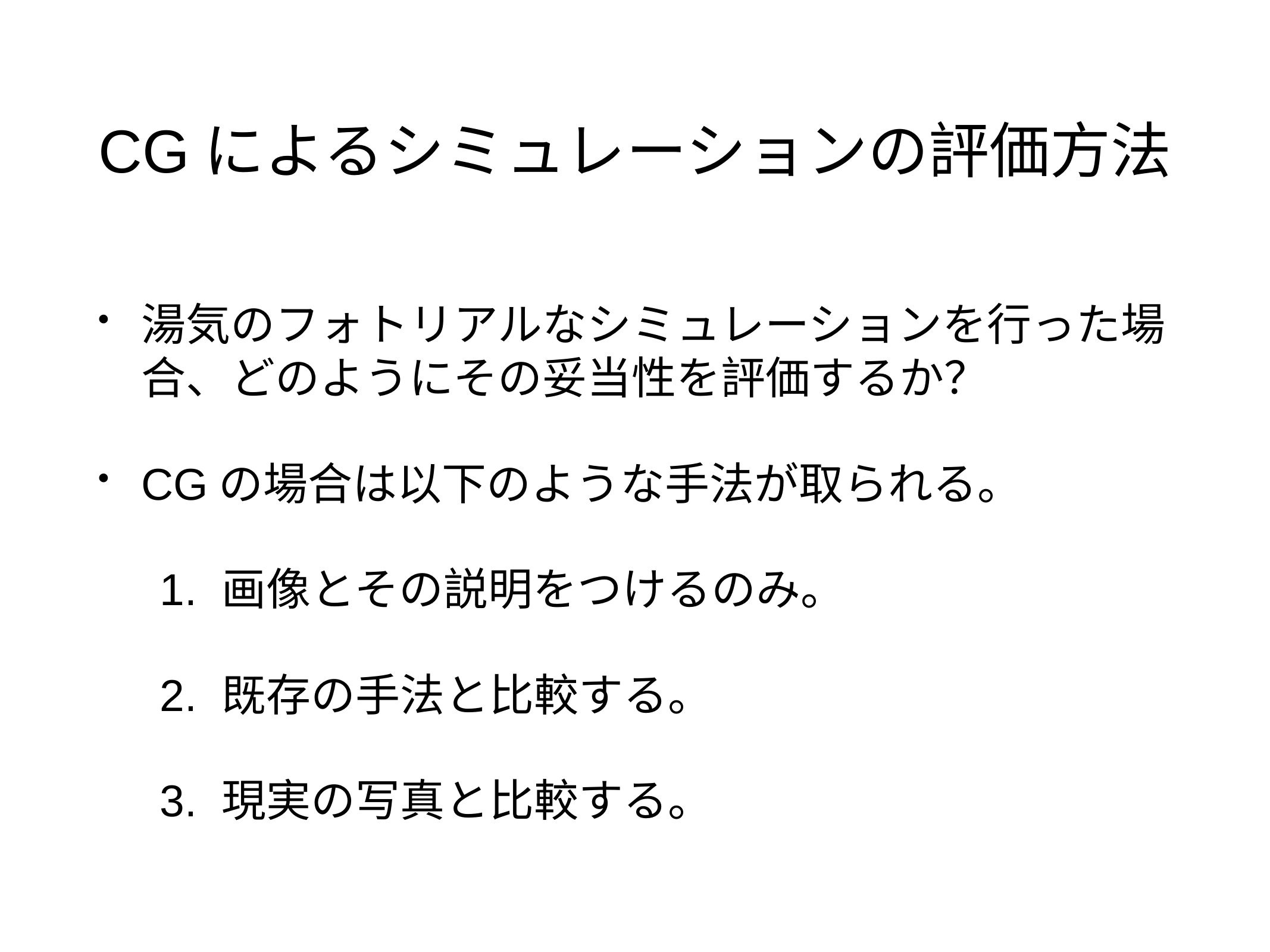

# CGによるシミュレーションの評価方法
湯気のフォトリアルなシミュレーションを行った場合、どのようにその妥当性を評価するか？
CGの場合は以下のような手法が取られる。
画像とその説明をつけるのみ。
既存の手法と比較する。
現実の写真と比較する。